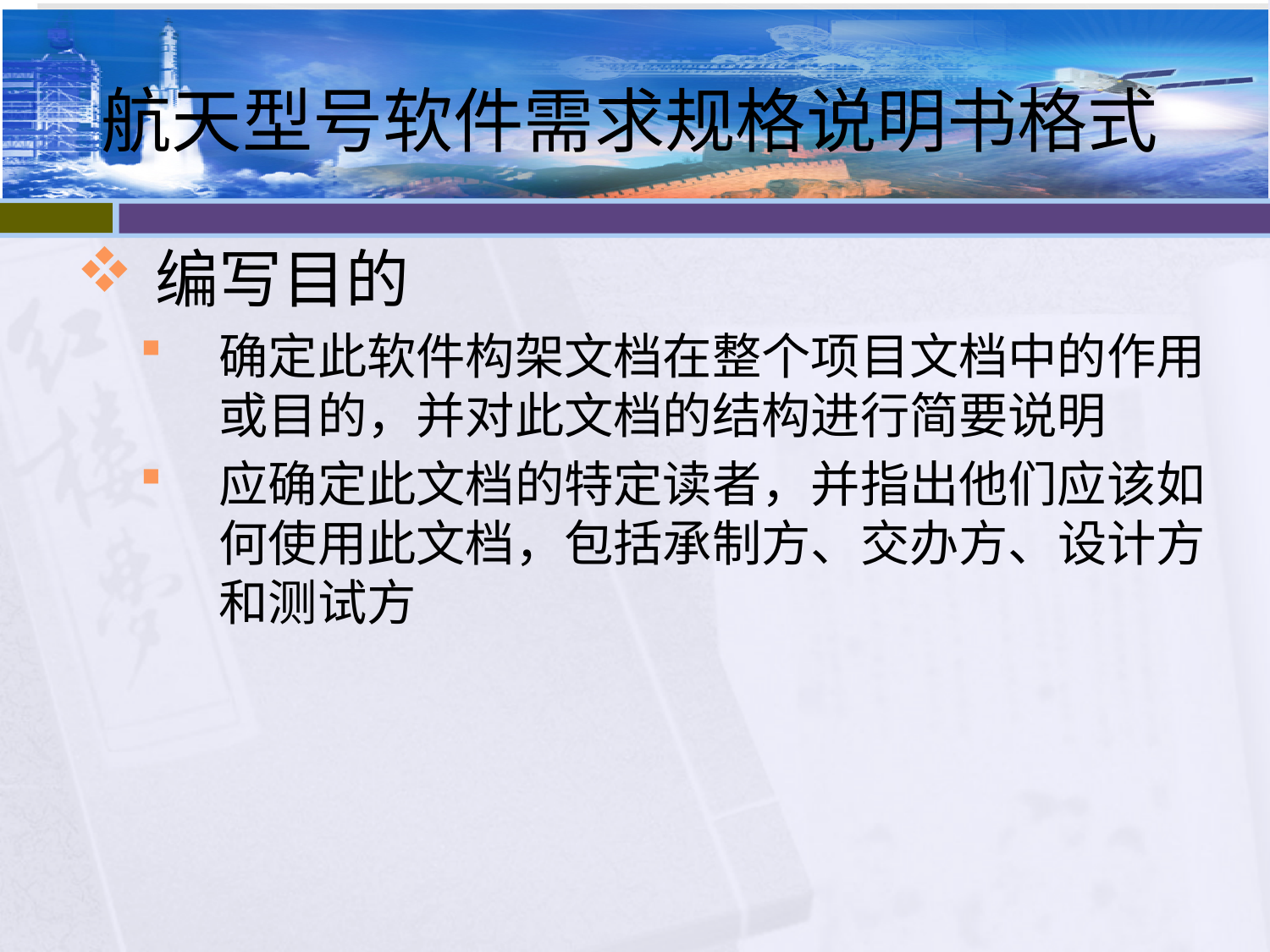

# 航天型号软件需求规格说明书格式

编写目的
确定此软件构架文档在整个项目文档中的作用或目的，并对此文档的结构进行简要说明
应确定此文档的特定读者，并指出他们应该如何使用此文档，包括承制方、交办方、设计方和测试方